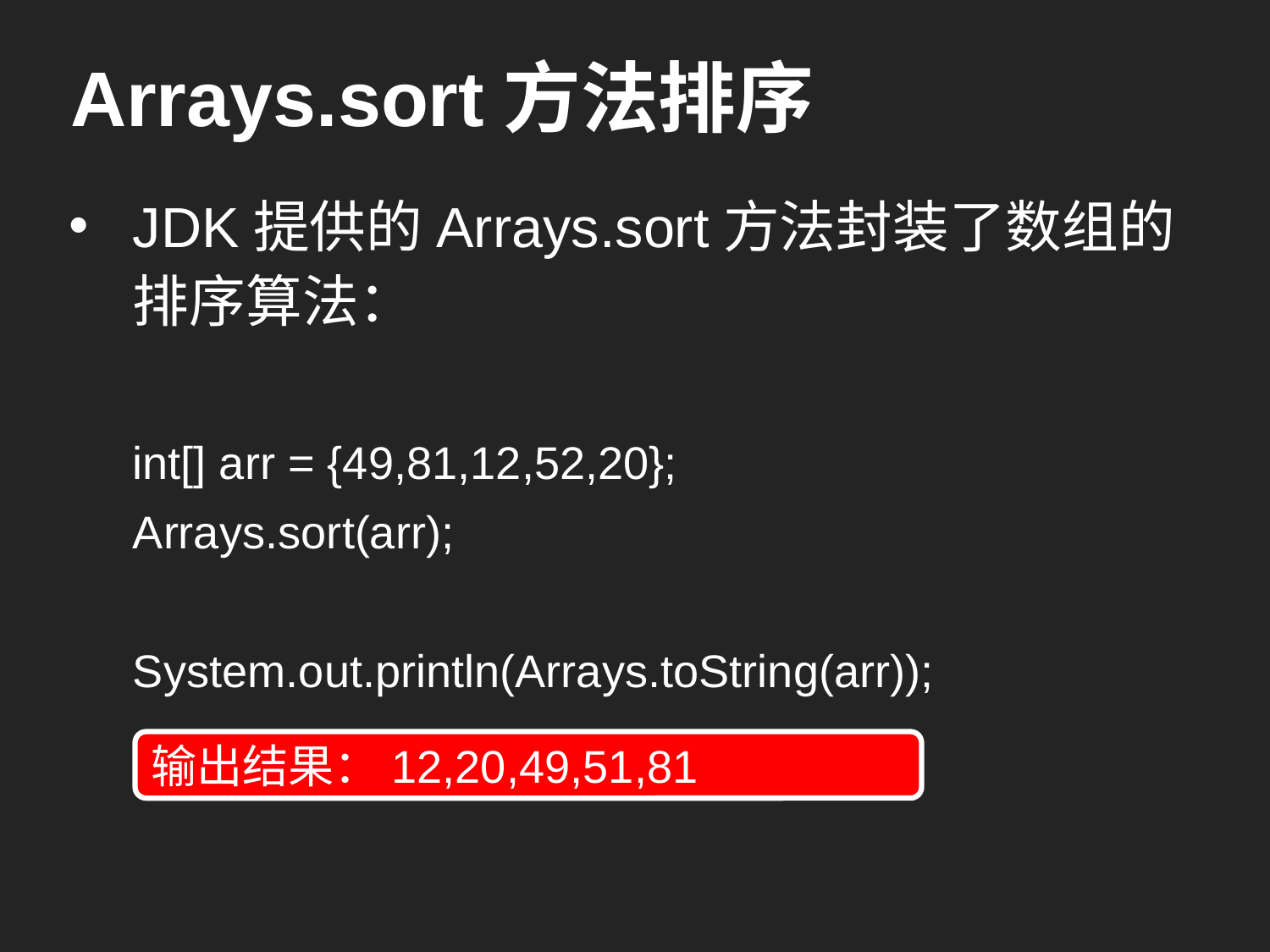

# Arrays.sort方法排序
JDK提供的Arrays.sort方法封装了数组的排序算法：

int[] arr = {49,81,12,52,20};
Arrays.sort(arr);

System.out.println(Arrays.toString(arr));
输出结果：12,20,49,51,81